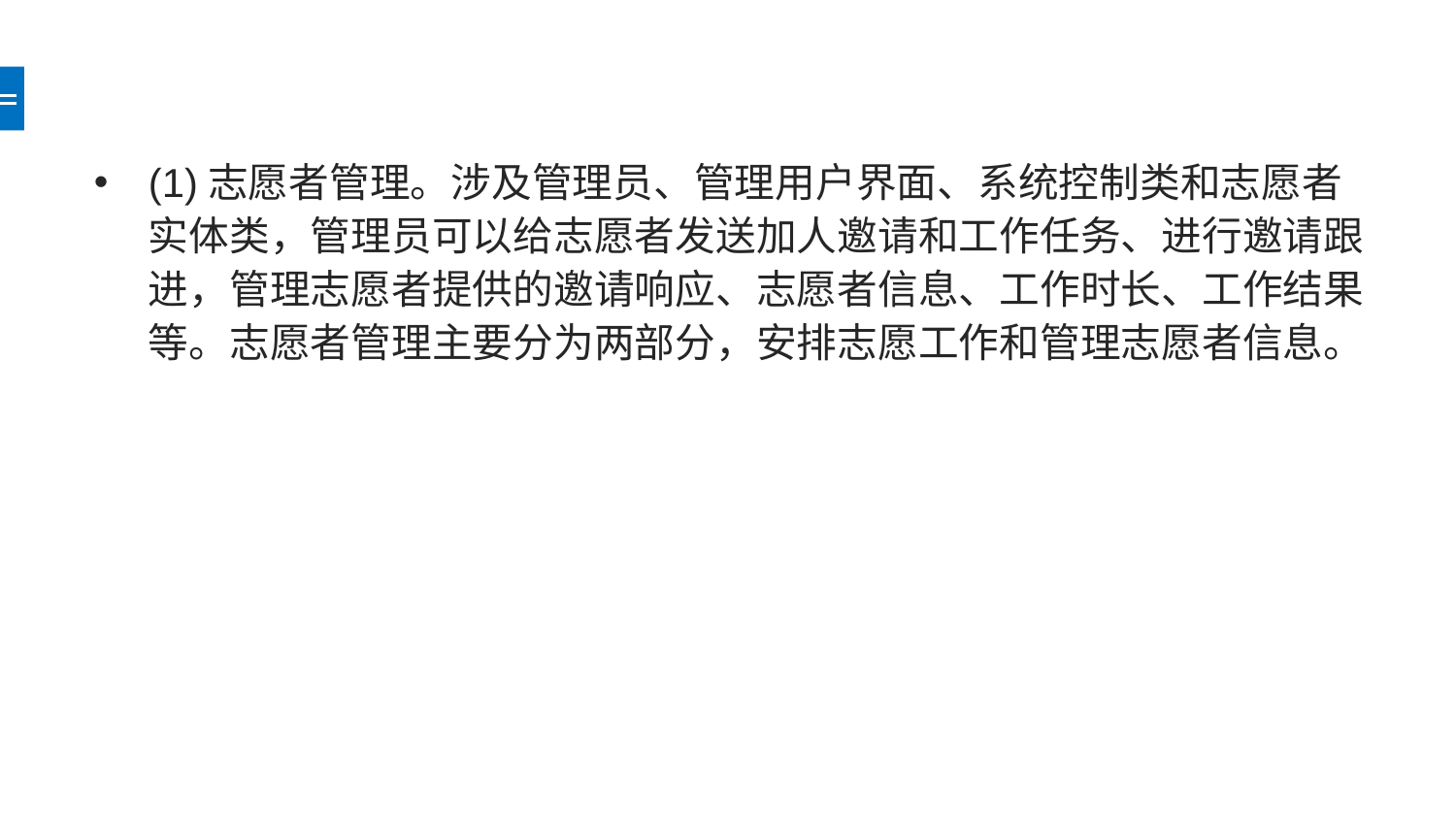

#
(1)志愿者管理。涉及管理员、管理用户界面、系统控制类和志愿者实体类，管理员可以给志愿者发送加人邀请和工作任务、进行邀请跟进，管理志愿者提供的邀请响应、志愿者信息、工作时长、工作结果等。志愿者管理主要分为两部分，安排志愿工作和管理志愿者信息。